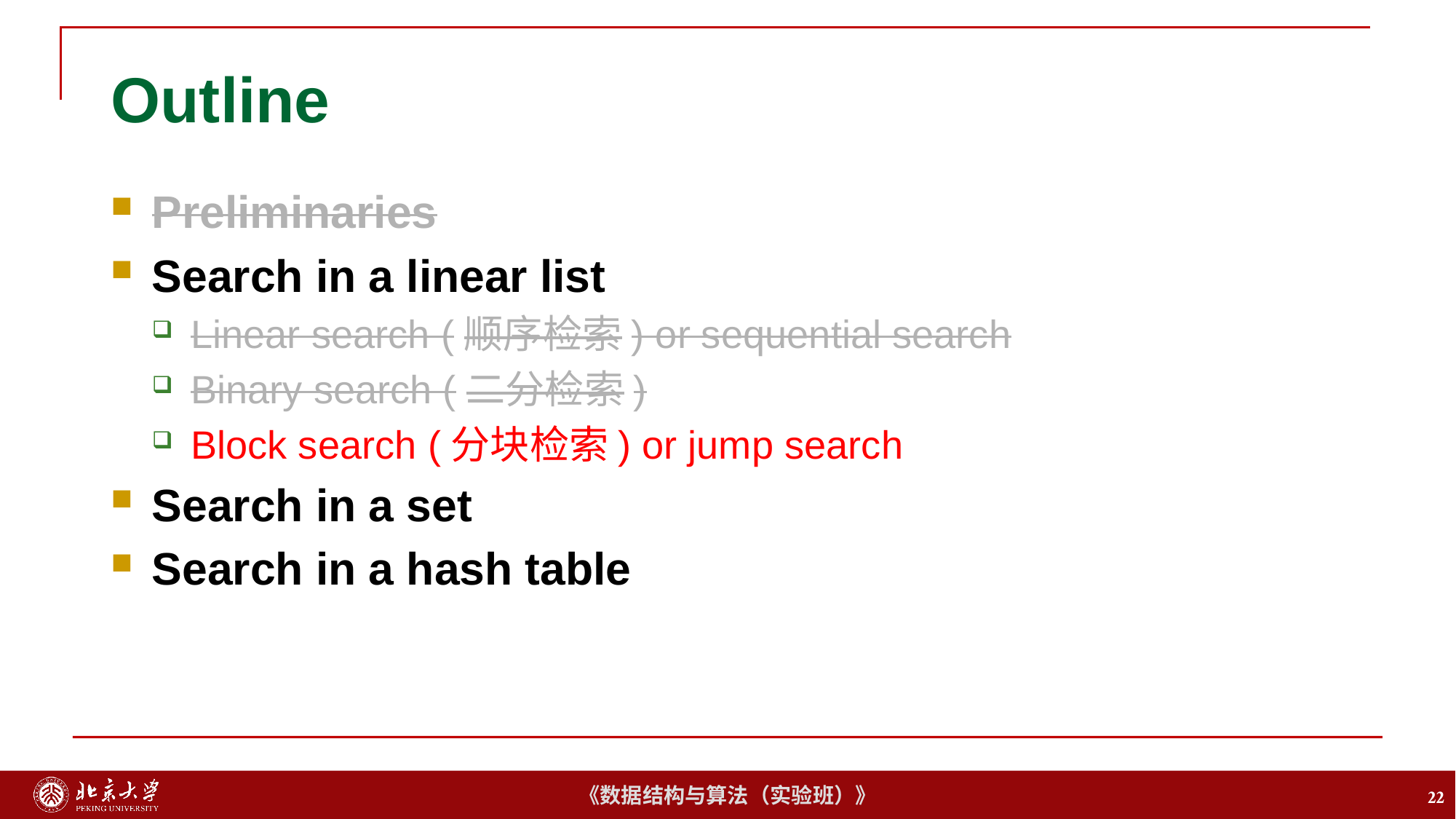

# Outline
Preliminaries
Search in a linear list
Linear search (顺序检索) or sequential search
Binary search (二分检索)
Block search (分块检索) or jump search
Search in a set
Search in a hash table
22